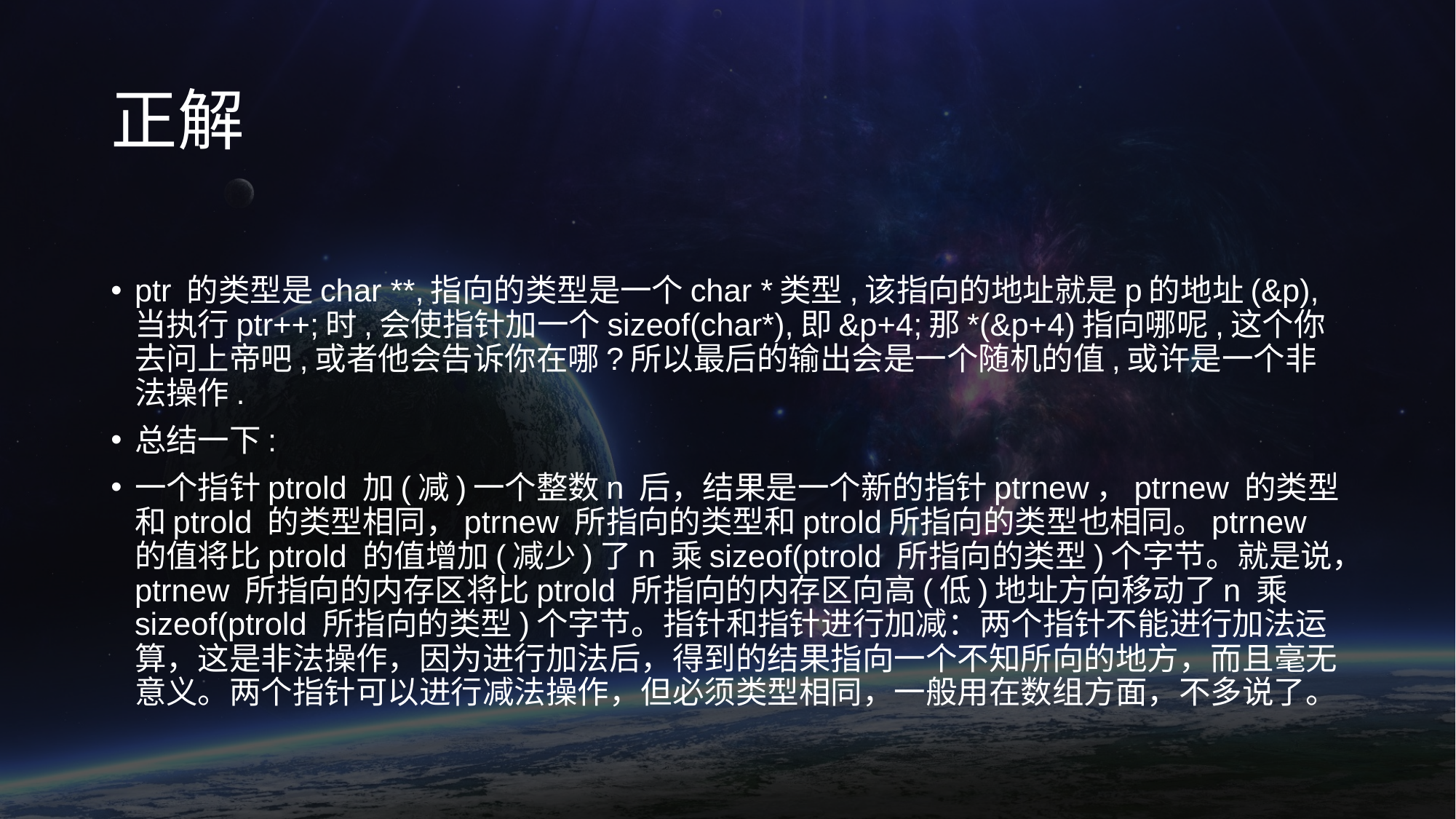

# 正解

ptr 的类型是char **,指向的类型是一个char *类型,该指向的地址就是p的地址(&p),当执行ptr++;时,会使指针加一个sizeof(char*),即&p+4;那*(&p+4)指向哪呢,这个你去问上帝吧,或者他会告诉你在哪?所以最后的输出会是一个随机的值,或许是一个非法操作.
总结一下:
一个指针ptrold 加(减)一个整数n 后，结果是一个新的指针ptrnew，ptrnew 的类型和ptrold 的类型相同，ptrnew 所指向的类型和ptrold所指向的类型也相同。ptrnew 的值将比ptrold 的值增加(减少)了n 乘sizeof(ptrold 所指向的类型)个字节。就是说，ptrnew 所指向的内存区将比ptrold 所指向的内存区向高(低)地址方向移动了n 乘sizeof(ptrold 所指向的类型)个字节。指针和指针进行加减：两个指针不能进行加法运算，这是非法操作，因为进行加法后，得到的结果指向一个不知所向的地方，而且毫无意义。两个指针可以进行减法操作，但必须类型相同，一般用在数组方面，不多说了。